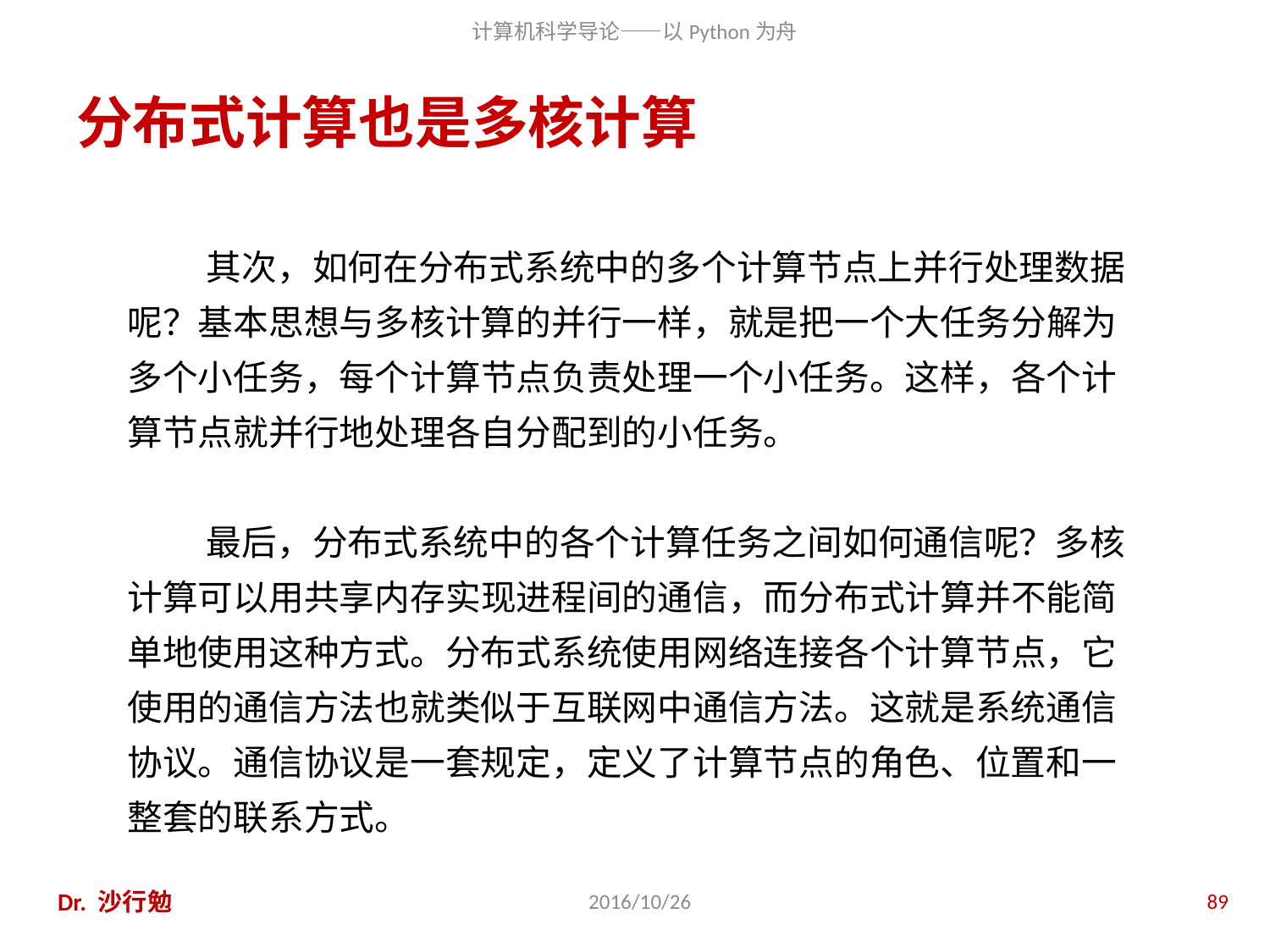

# 分布式计算也是多核计算
         其次，如何在分布式系统中的多个计算节点上并行处理数据呢？基本思想与多核计算的并行一样，就是把一个大任务分解为多个小任务，每个计算节点负责处理一个小任务。这样，各个计算节点就并行地处理各自分配到的小任务。

         最后，分布式系统中的各个计算任务之间如何通信呢？多核计算可以用共享内存实现进程间的通信，而分布式计算并不能简单地使用这种方式。分布式系统使用网络连接各个计算节点，它使用的通信方法也就类似于互联网中通信方法。这就是系统通信协议。通信协议是一套规定，定义了计算节点的角色、位置和一整套的联系方式。
Dr. 沙行勉
2016/10/26
89